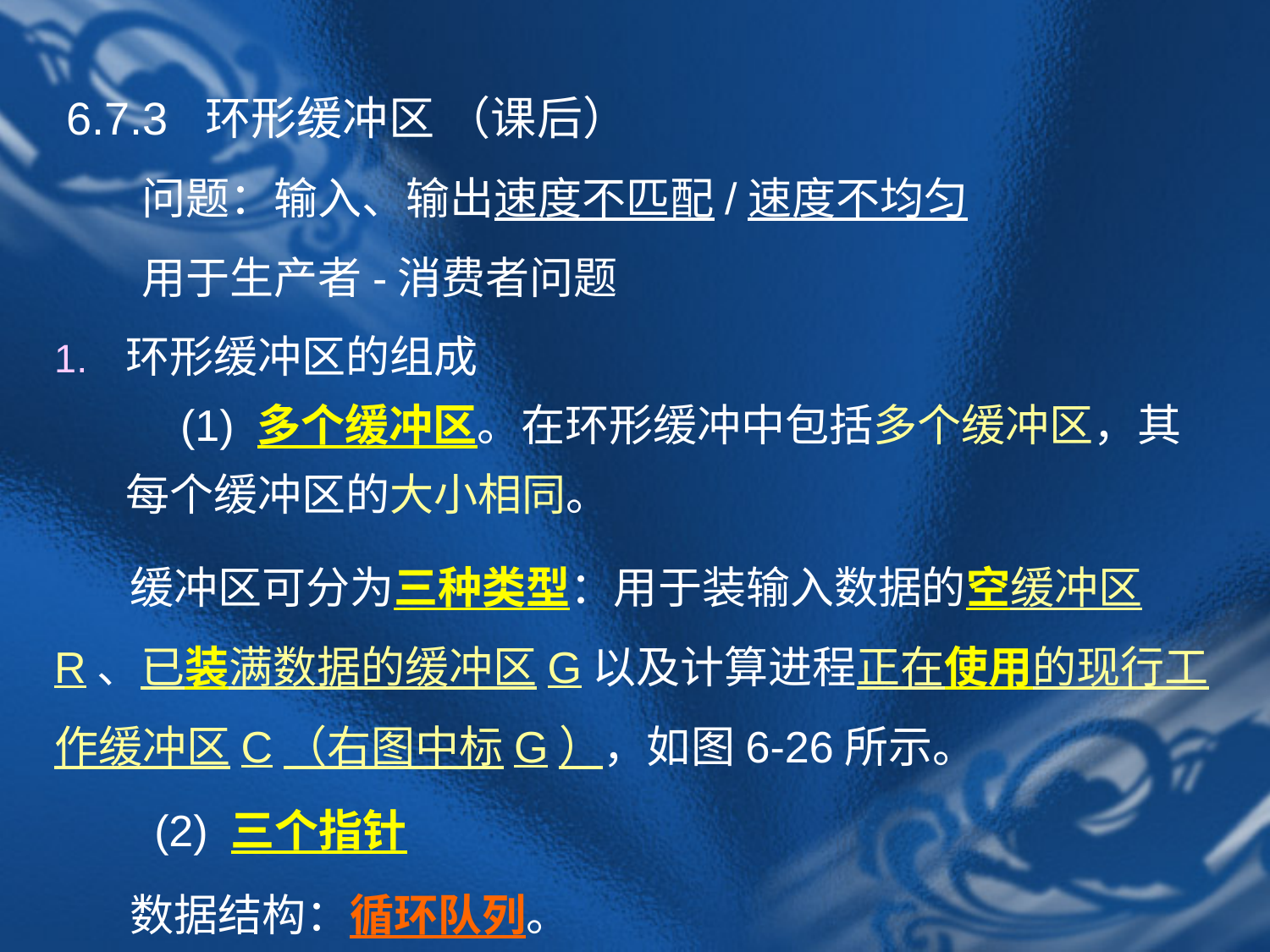

6.7.3  环形缓冲区 （课后）
问题：输入、输出速度不匹配/速度不均匀
用于生产者-消费者问题
环形缓冲区的组成
　(1) 多个缓冲区。在环形缓冲中包括多个缓冲区，其每个缓冲区的大小相同。
缓冲区可分为三种类型：用于装输入数据的空缓冲区R、已装满数据的缓冲区G以及计算进程正在使用的现行工作缓冲区C（右图中标G），如图6-26所示。
  (2) 三个指针
数据结构：循环队列。